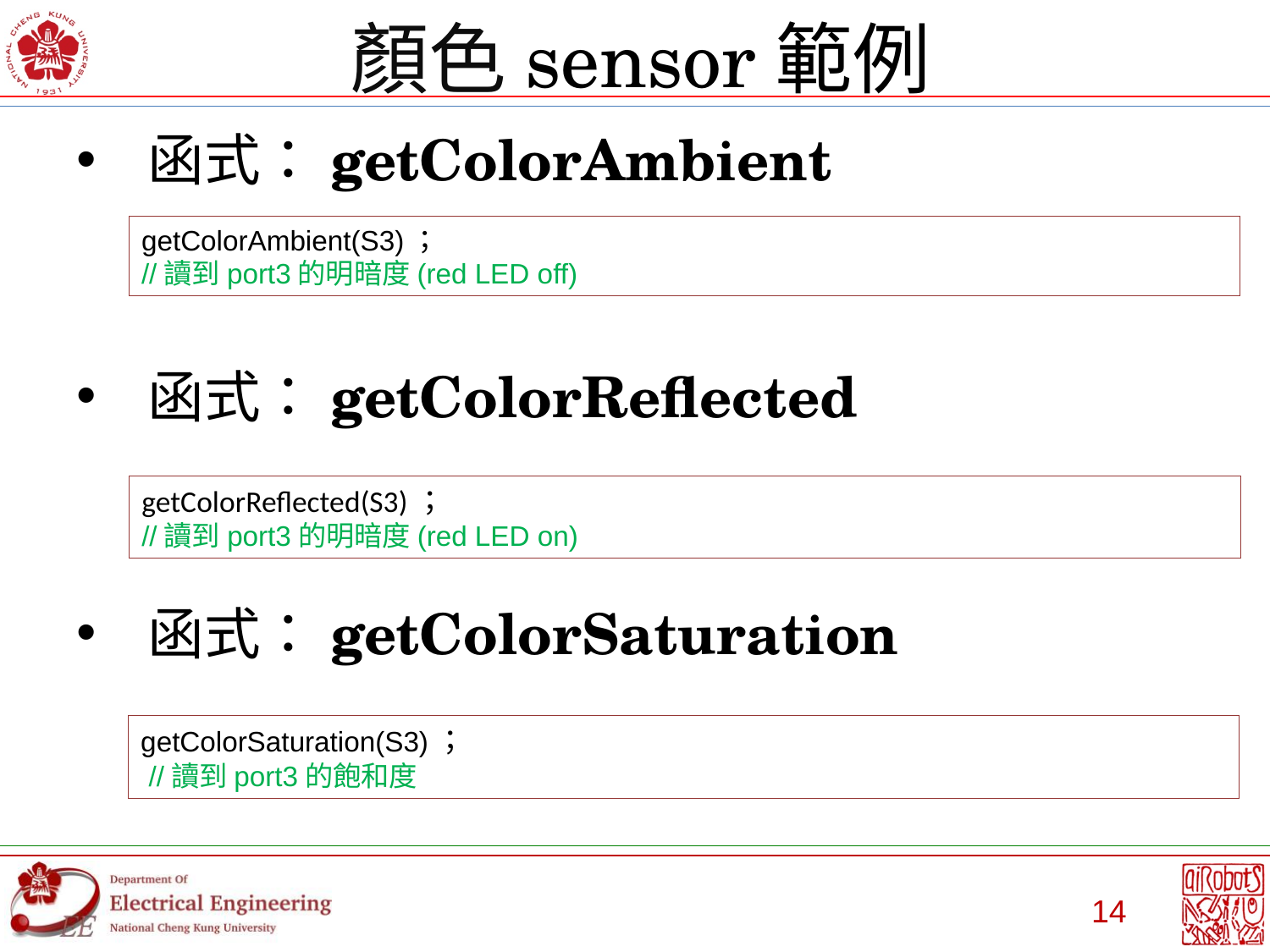

# 顏色sensor範例
函式：getColorAmbient

函式：getColorReflected

函式：getColorSaturation

getColorAmbient(S3)；
//讀到port3的明暗度(red LED off)
getColorReflected(S3)；
//讀到port3的明暗度(red LED on)
getColorSaturation(S3)；
 //讀到port3的飽和度